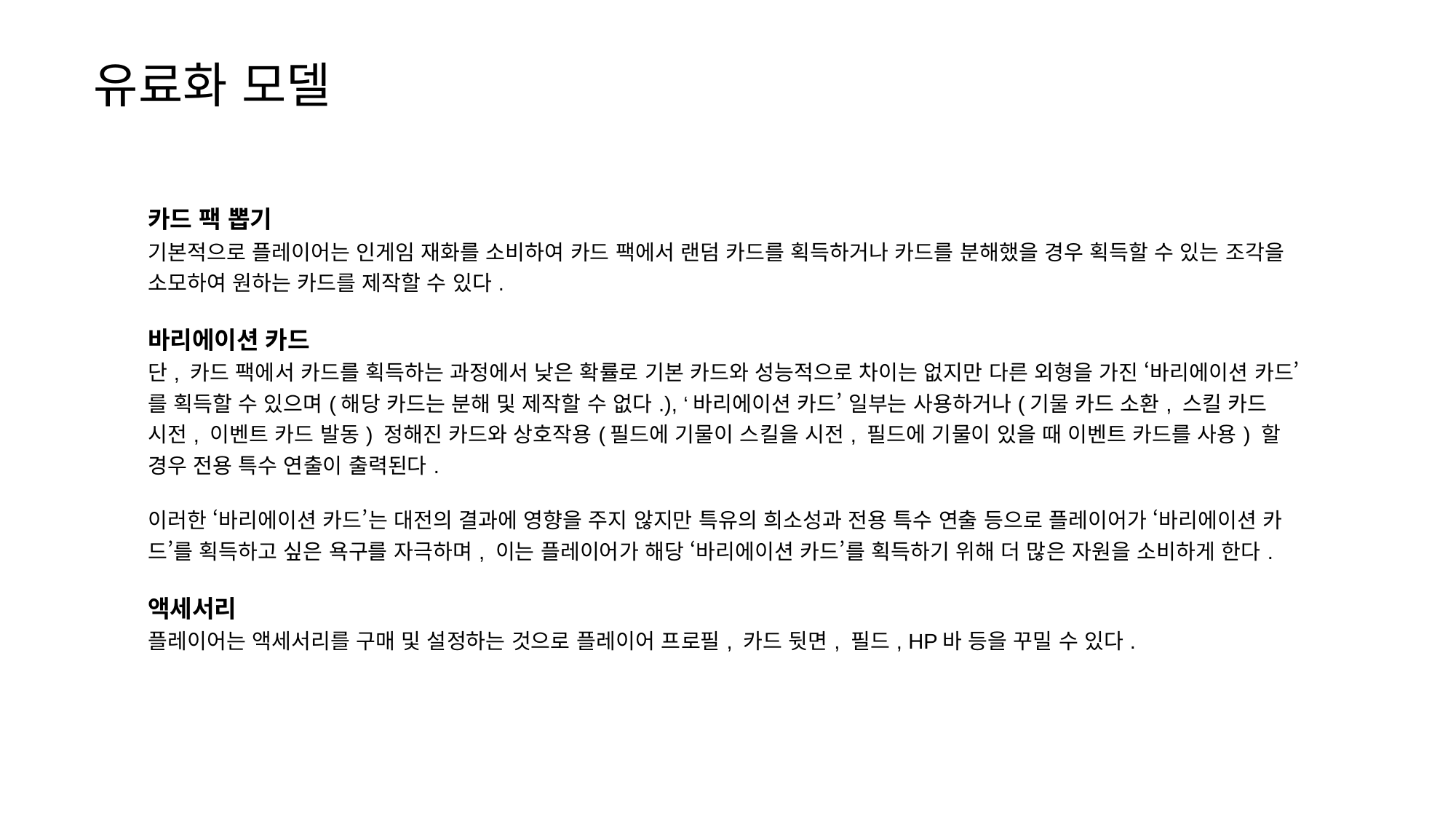

유료화 모델
| 카드 팩 뽑기 기본적으로 플레이어는 인게임 재화를 소비하여 카드 팩에서 랜덤 카드를 획득하거나 카드를 분해했을 경우 획득할 수 있는 조각을 소모하여 원하는 카드를 제작할 수 있다. 바리에이션 카드 단, 카드 팩에서 카드를 획득하는 과정에서 낮은 확률로 기본 카드와 성능적으로 차이는 없지만 다른 외형을 가진 ‘바리에이션 카드’를 획득할 수 있으며(해당 카드는 분해 및 제작할 수 없다.), ‘바리에이션 카드’ 일부는 사용하거나(기물 카드 소환, 스킬 카드 시전, 이벤트 카드 발동) 정해진 카드와 상호작용(필드에 기물이 스킬을 시전, 필드에 기물이 있을 때 이벤트 카드를 사용) 할 경우 전용 특수 연출이 출력된다. 이러한 ‘바리에이션 카드’는 대전의 결과에 영향을 주지 않지만 특유의 희소성과 전용 특수 연출 등으로 플레이어가 ‘바리에이션 카드’를 획득하고 싶은 욕구를 자극하며, 이는 플레이어가 해당 ‘바리에이션 카드’를 획득하기 위해 더 많은 자원을 소비하게 한다. 액세서리 플레이어는 액세서리를 구매 및 설정하는 것으로 플레이어 프로필, 카드 뒷면, 필드, HP바 등을 꾸밀 수 있다. |
| --- |